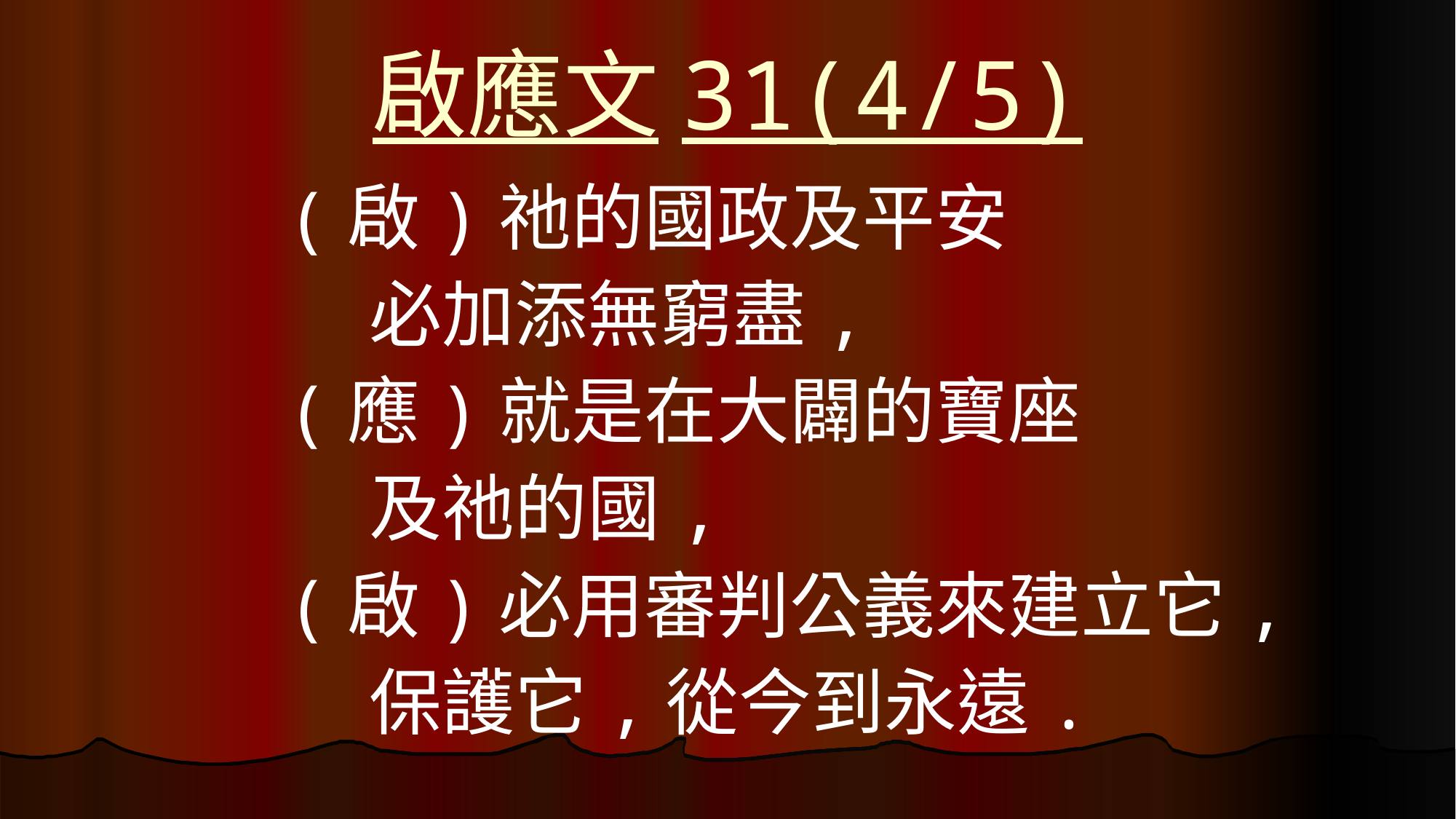

# 啟應文31(4/5)
(啟)祂的國政及平安
    必加添無窮盡,
(應)就是在大闢的寶座
    及祂的國,
(啟)必用審判公義來建立它,
    保護它,從今到永遠.